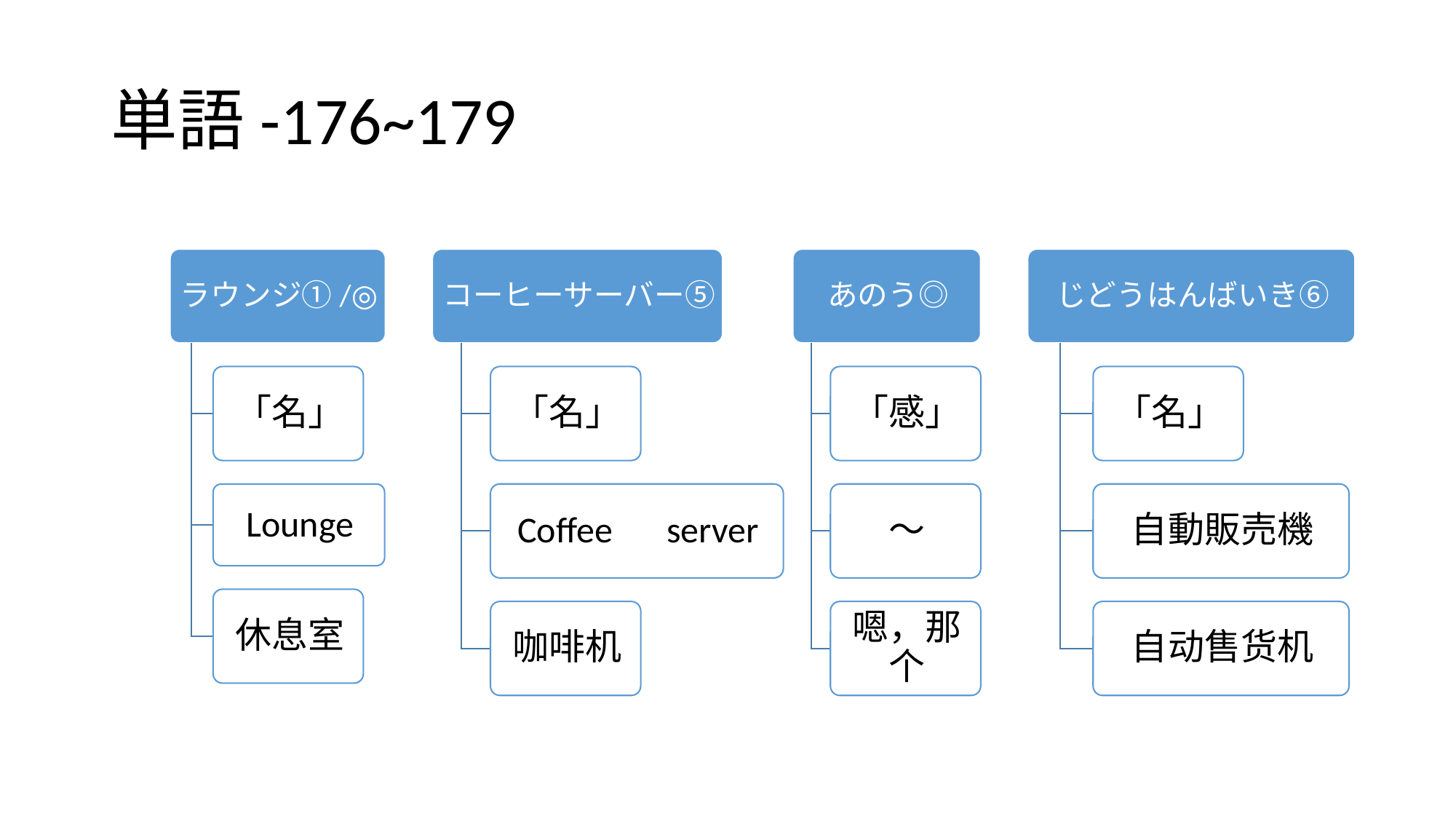

# 単語-176~179
ラウンジ①/◎
「名」
Lounge
休息室
コーヒーサーバー⑤
「名」
Coffee　server
咖啡机
あのう◎
「感」
～
嗯，那个
じどうはんばいき⑥
「名」
自動販売機
自动售货机